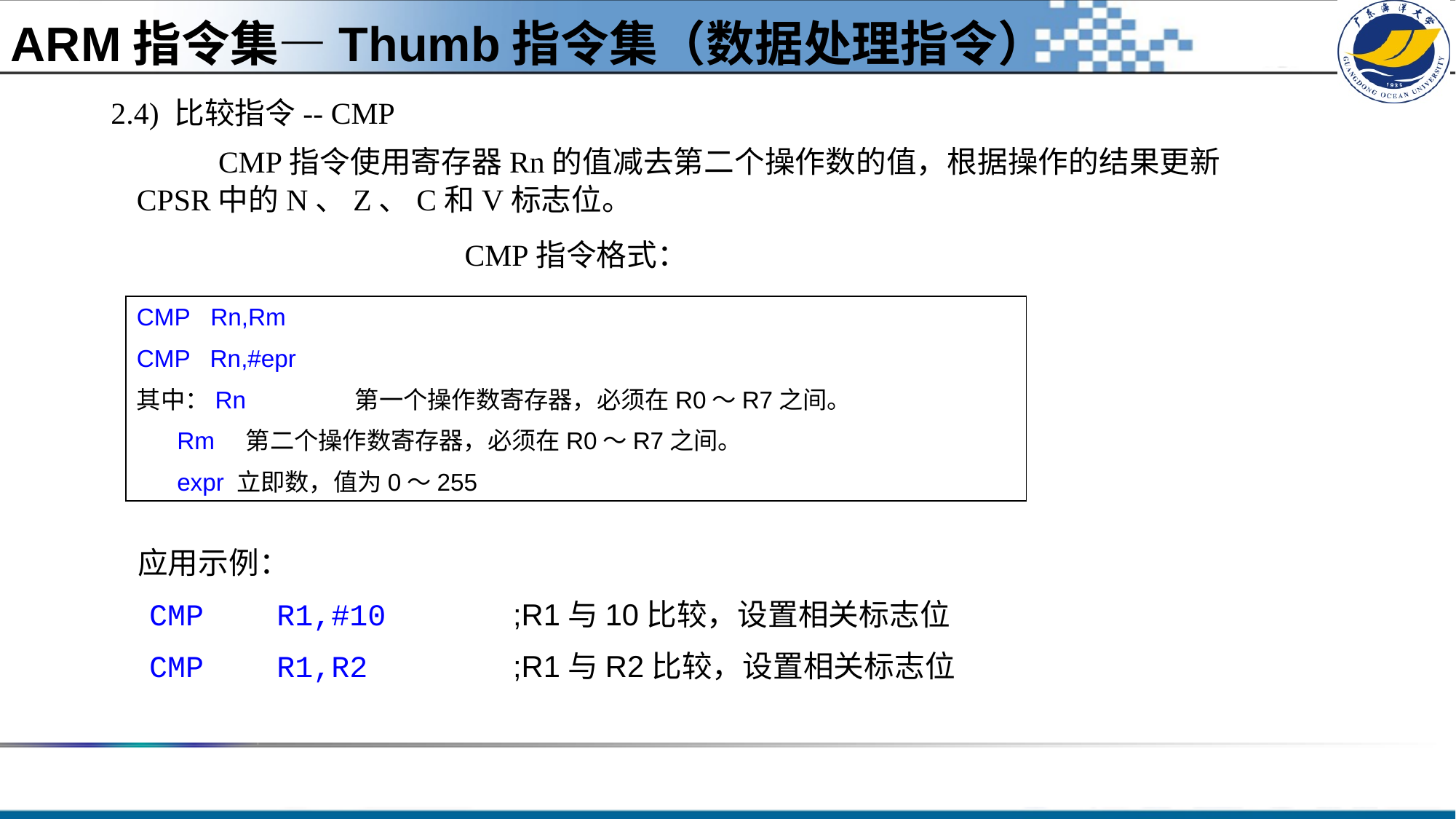

ARM指令集—Thumb指令集（数据处理指令）
2.4) 比较指令-- CMP
        CMP指令使用寄存器Rn的值减去第二个操作数的值，根据操作的结果更新CPSR中的N、Z、C和V标志位。
CMP指令格式：
CMP   Rn,Rm
CMP   Rn,#epr
其中：Rn	第一个操作数寄存器，必须在R0～R7之间。
      Rm	第二个操作数寄存器，必须在R0～R7之间。
      expr 立即数，值为0～255
        应用示例：
    CMP    R1,#10		;R1与10比较，设置相关标志位
    CMP    R1,R2 		;R1与R2比较，设置相关标志位
153